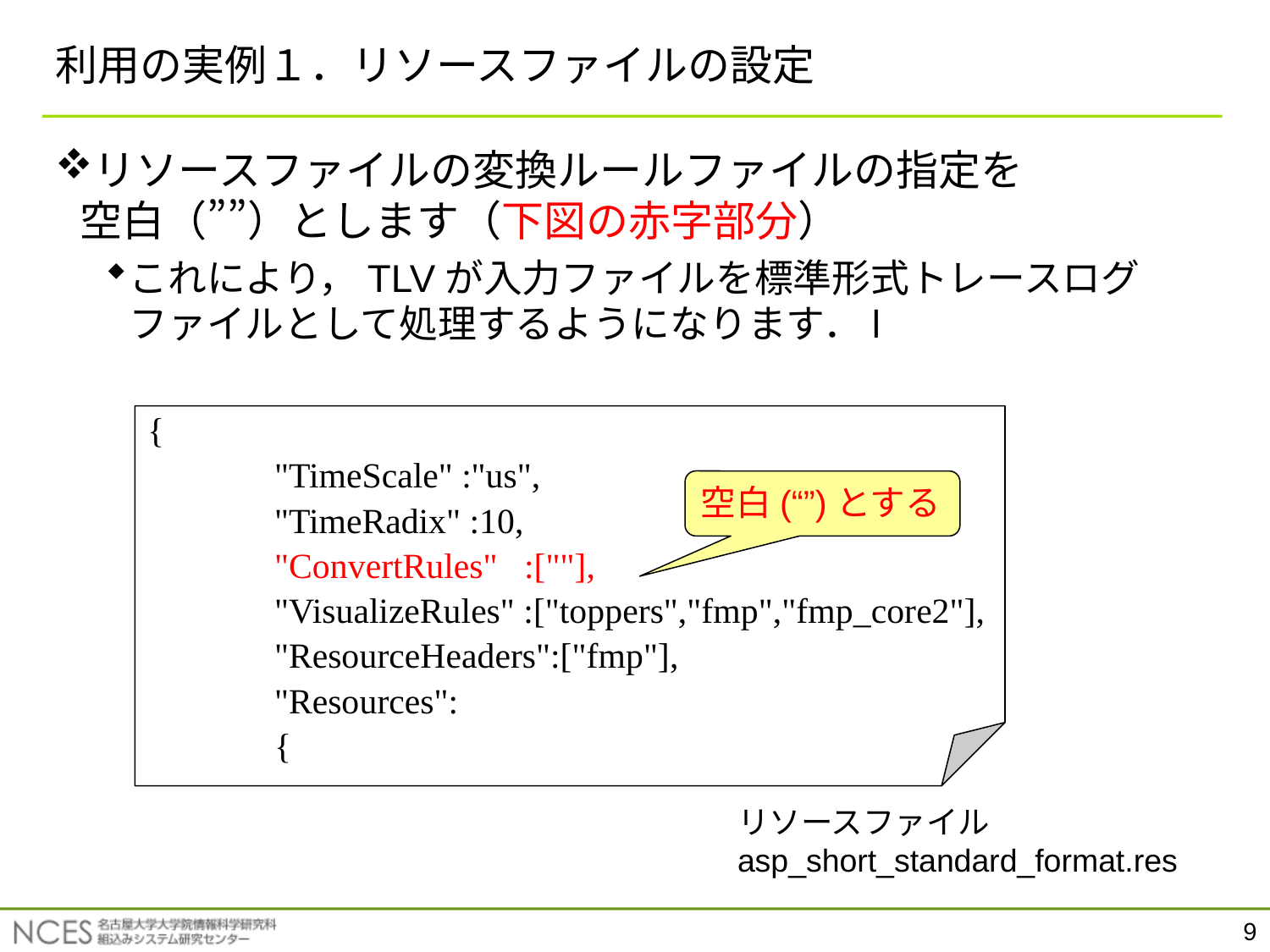

# 利用の実例１．リソースファイルの設定
リソースファイルの変換ルールファイルの指定を
空白（””）とします（下図の赤字部分）
これにより，TLVが入力ファイルを標準形式トレースログファイルとして処理するようになります．l
{
	"TimeScale" :"us",
	"TimeRadix" :10,
	"ConvertRules"   :[""],
	"VisualizeRules" :["toppers","fmp","fmp_core2"],
	"ResourceHeaders":["fmp"],
	"Resources":
	{
空白(“”)とする
リソースファイル
asp_short_standard_format.res
9